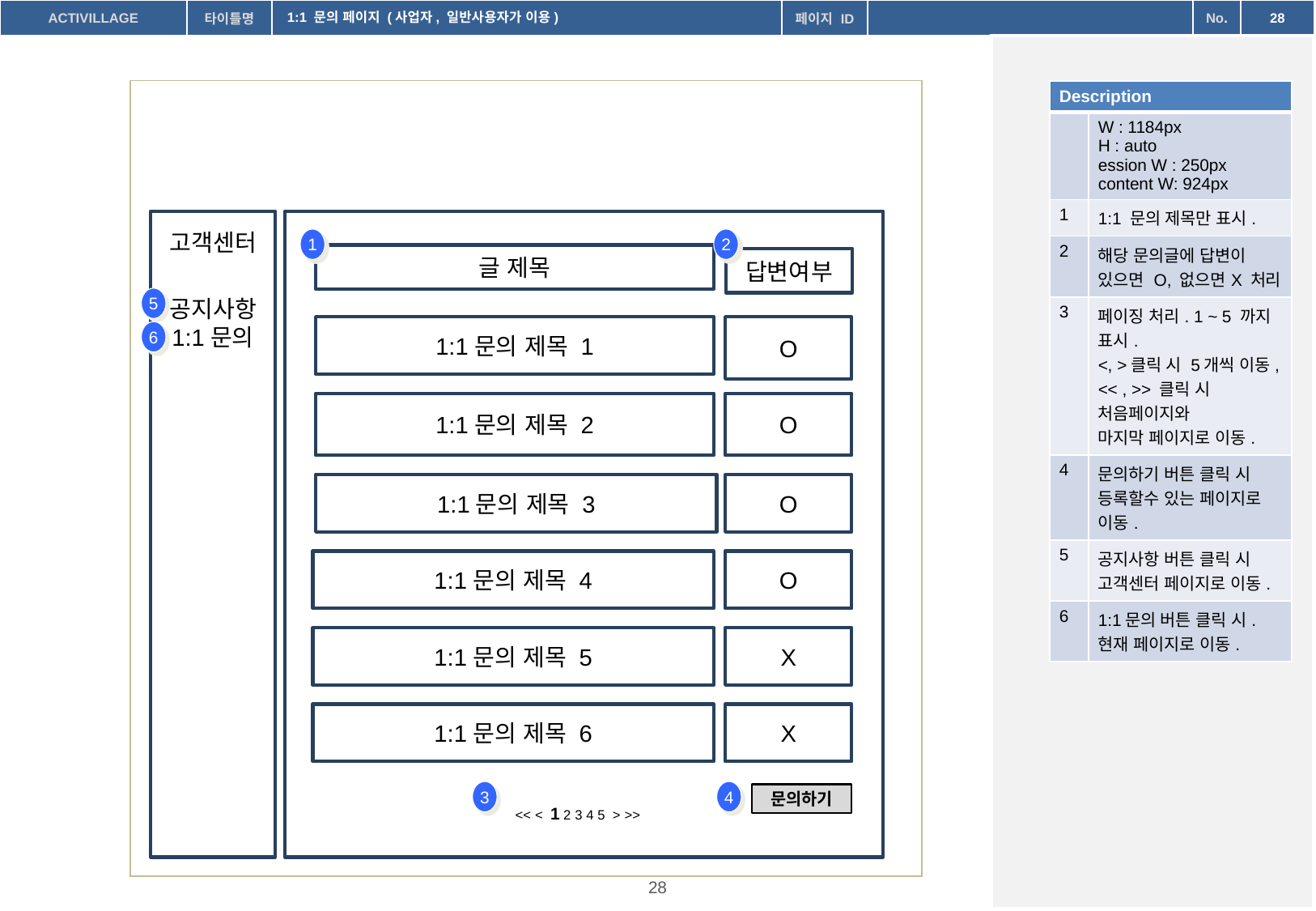

1:1 문의 페이지 (사업자, 일반사용자가 이용)

| Description |  |
| --- | --- |
|  | W : 1184px H : auto ession W : 250px content W: 924px |
| 1 | 1:1 문의 제목만 표시. |
| 2 | 해당 문의글에 답변이 있으면 O, 없으면X 처리 |
| 3 | 페이징 처리. 1 ~ 5 까지 표시. <, >클릭 시 5개씩 이동, << , >> 클릭 시 처음페이지와 마지막 페이지로 이동. |
| 4 | 문의하기 버튼 클릭 시 등록할수 있는 페이지로 이동. |
| 5 | 공지사항 버튼 클릭 시 고객센터 페이지로 이동. |
| 6 | 1:1문의 버튼 클릭 시. 현재 페이지로 이동. |
고객센터

공지사항
1:1문의

1
2
글 제목
답변여부
5
1:1문의 제목 1
O
6
1:1문의 제목 2
O
1:1문의 제목 3
O
1:1문의 제목 4
O
1:1문의 제목 5
X
1:1문의 제목 6
X
3
4
문의하기
<< <  1 2 3 4 5  > >>